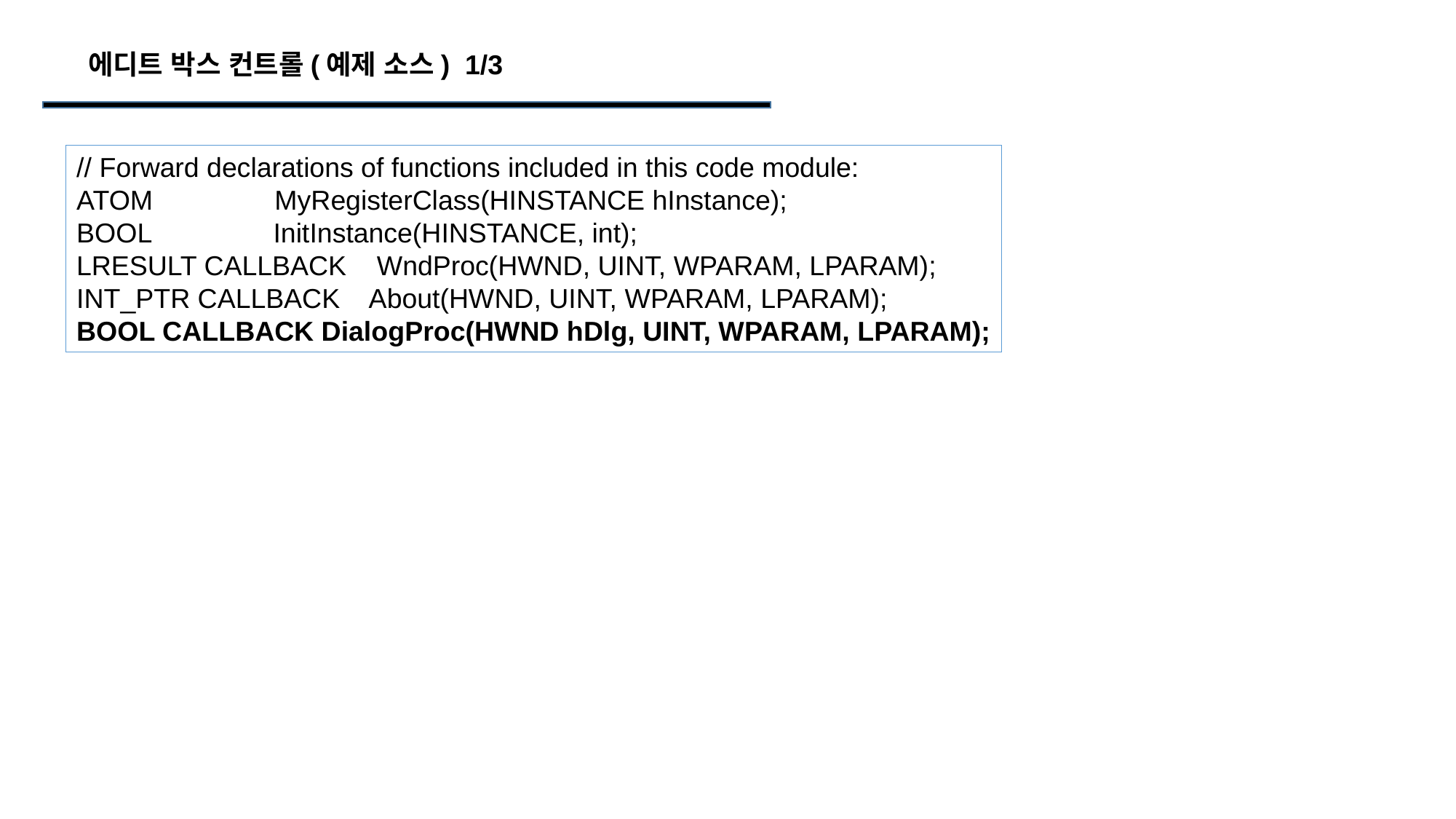

에디트 박스 컨트롤(예제 소스)  1/3

// Forward declarations of functions included in this code module:
ATOM                MyRegisterClass(HINSTANCE hInstance);
BOOL                InitInstance(HINSTANCE, int);
LRESULT CALLBACK    WndProc(HWND, UINT, WPARAM, LPARAM);
INT_PTR CALLBACK    About(HWND, UINT, WPARAM, LPARAM);
BOOL CALLBACK DialogProc(HWND hDlg, UINT, WPARAM, LPARAM);